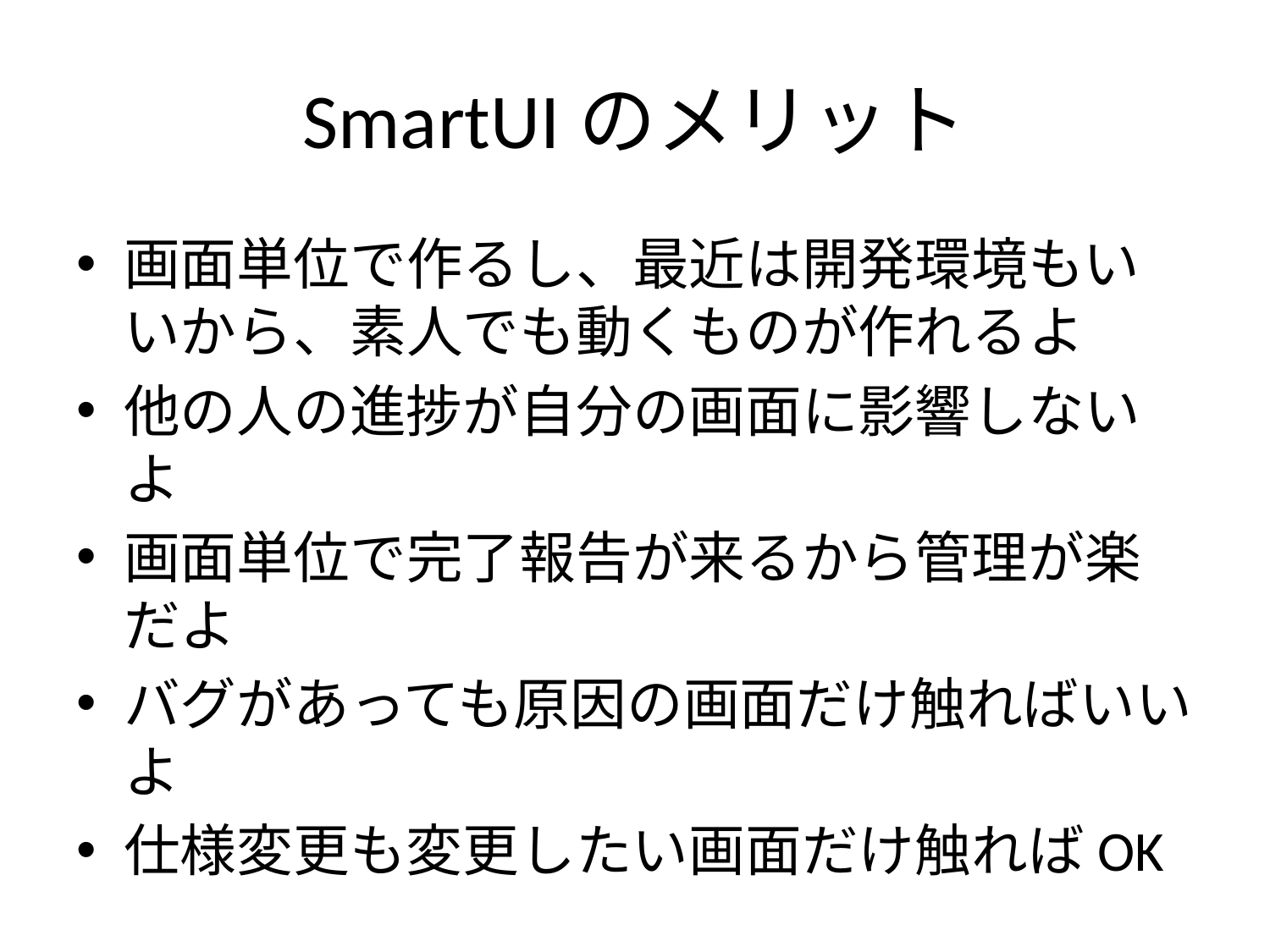

# SmartUIのメリット
画面単位で作るし、最近は開発環境もいいから、素人でも動くものが作れるよ
他の人の進捗が自分の画面に影響しないよ
画面単位で完了報告が来るから管理が楽だよ
バグがあっても原因の画面だけ触ればいいよ
仕様変更も変更したい画面だけ触ればOK